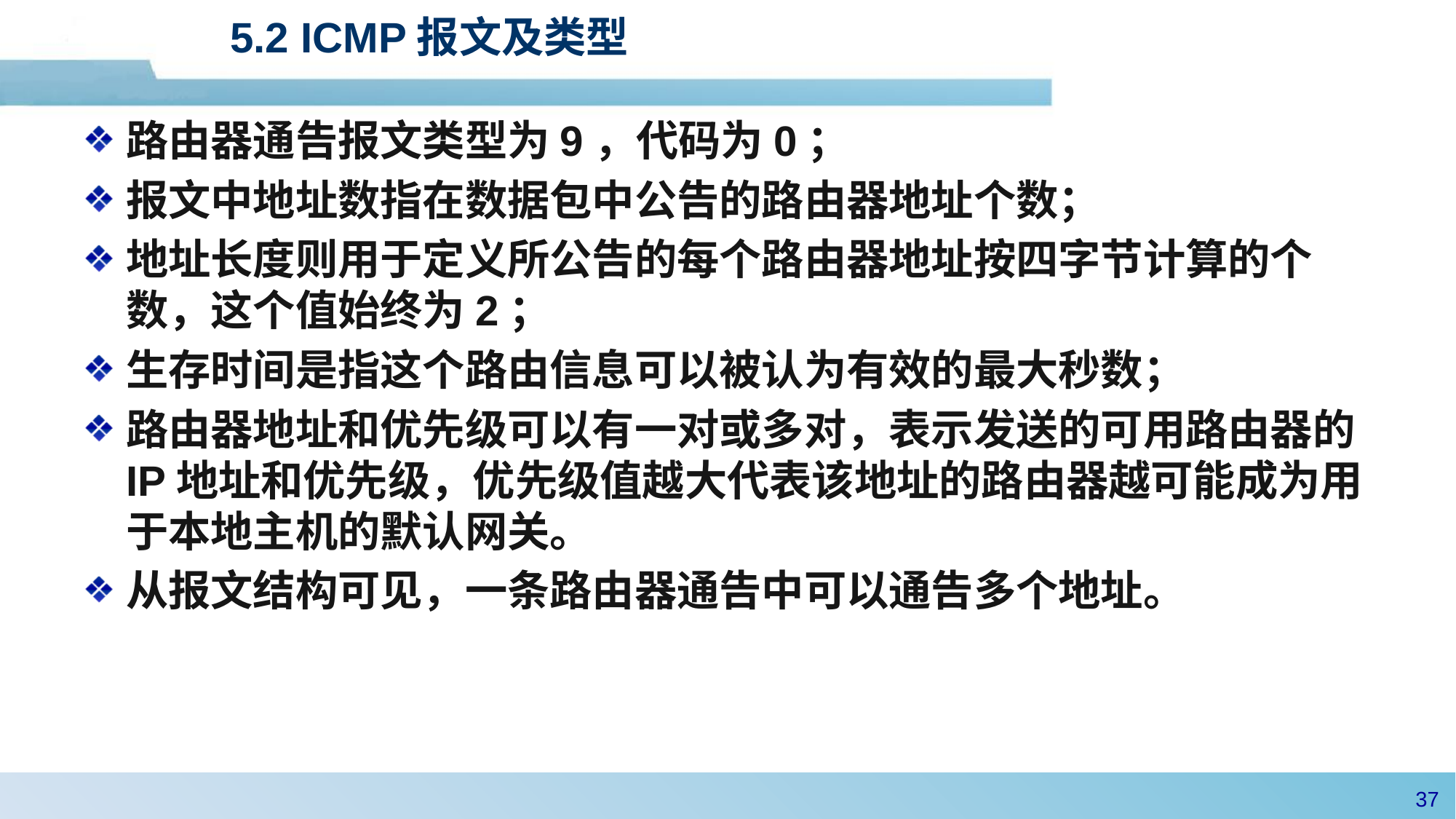

5.2 ICMP报文及类型
路由器通告报文类型为9，代码为0；
报文中地址数指在数据包中公告的路由器地址个数；
地址长度则用于定义所公告的每个路由器地址按四字节计算的个数，这个值始终为2；
生存时间是指这个路由信息可以被认为有效的最大秒数；
路由器地址和优先级可以有一对或多对，表示发送的可用路由器的IP地址和优先级，优先级值越大代表该地址的路由器越可能成为用于本地主机的默认网关。
从报文结构可见，一条路由器通告中可以通告多个地址。
37